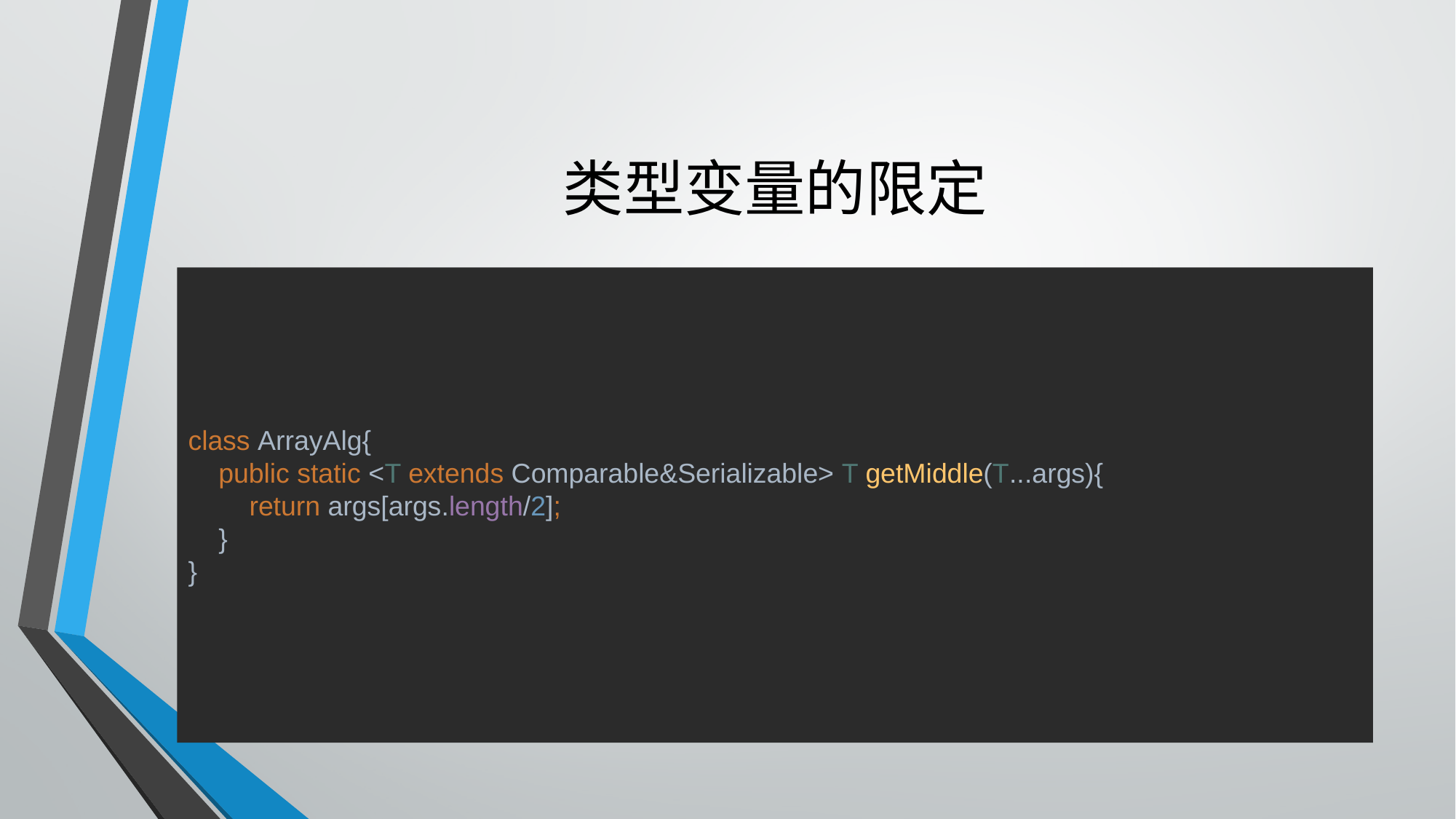

# 类型变量的限定
class ArrayAlg{
    public static <T extends Comparable&Serializable> T getMiddle(T...args){
        return args[args.length/2];
    }
}